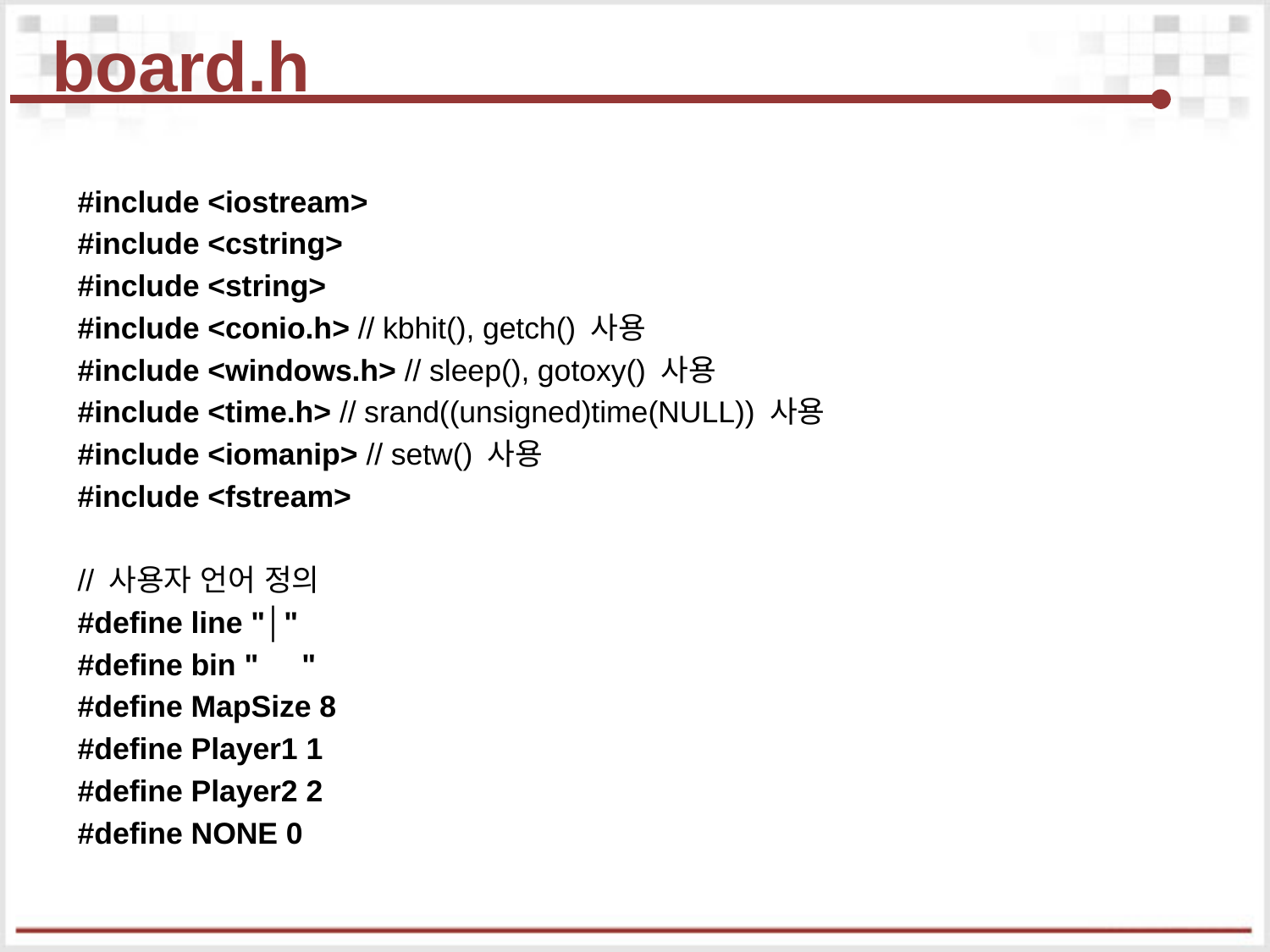

# board.h

#include <iostream>
#include <cstring>
#include <string>
#include <conio.h> // kbhit(), getch() 사용
#include <windows.h> // sleep(), gotoxy() 사용
#include <time.h> // srand((unsigned)time(NULL)) 사용
#include <iomanip> // setw() 사용
#include <fstream>

// 사용자 언어 정의
#define line "│"
#define bin "　"
#define MapSize 8
#define Player1 1
#define Player2 2
#define NONE 0